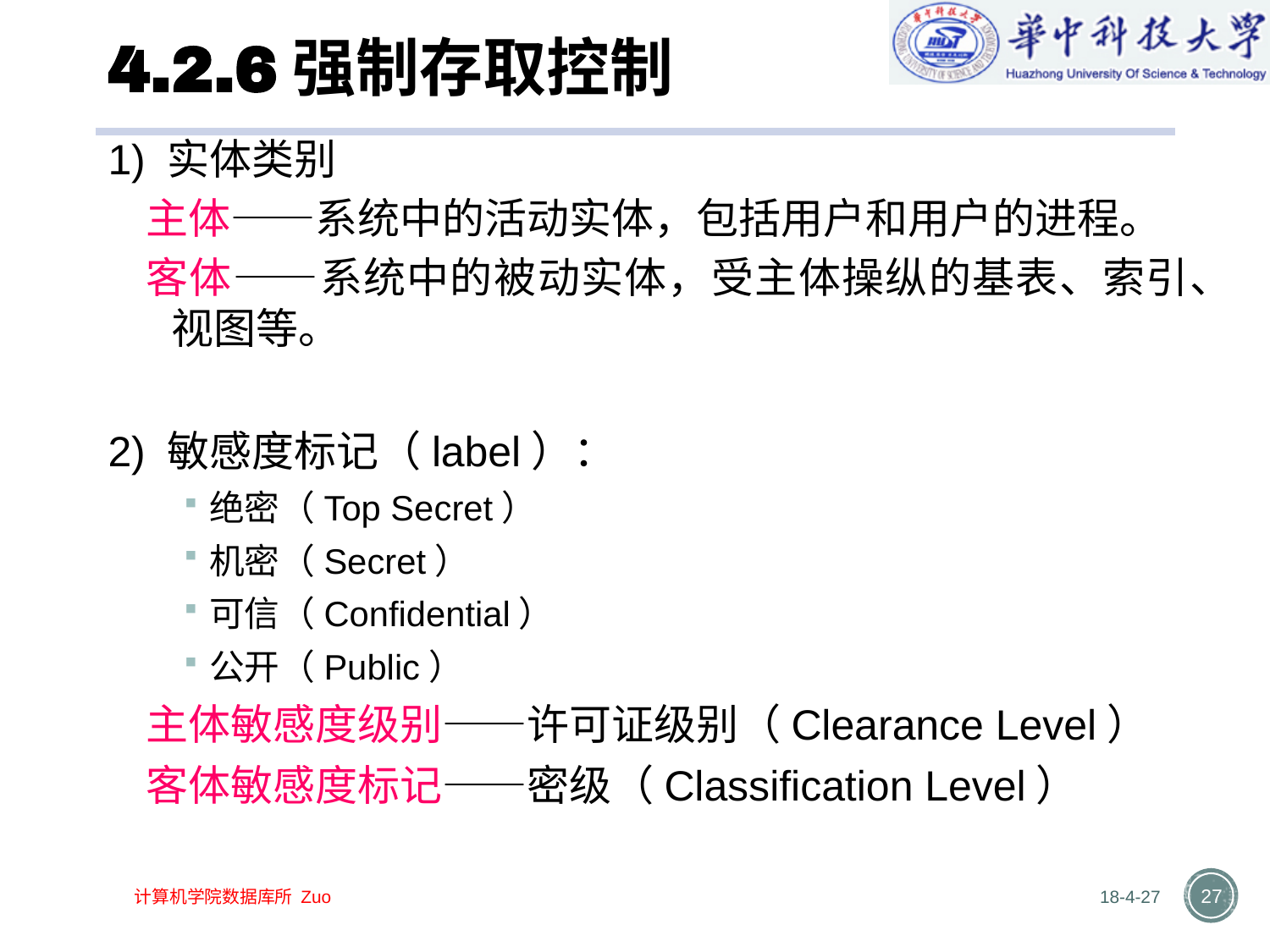

# 4.2.6强制存取控制
1) 实体类别
主体——系统中的活动实体，包括用户和用户的进程。
客体——系统中的被动实体，受主体操纵的基表、索引、视图等。

2) 敏感度标记（label）：
绝密（Top Secret）
机密（Secret）
可信（Confidential）
公开（Public）
主体敏感度级别——许可证级别（Clearance Level）
客体敏感度标记——密级（Classification Level）

18-4-27
27